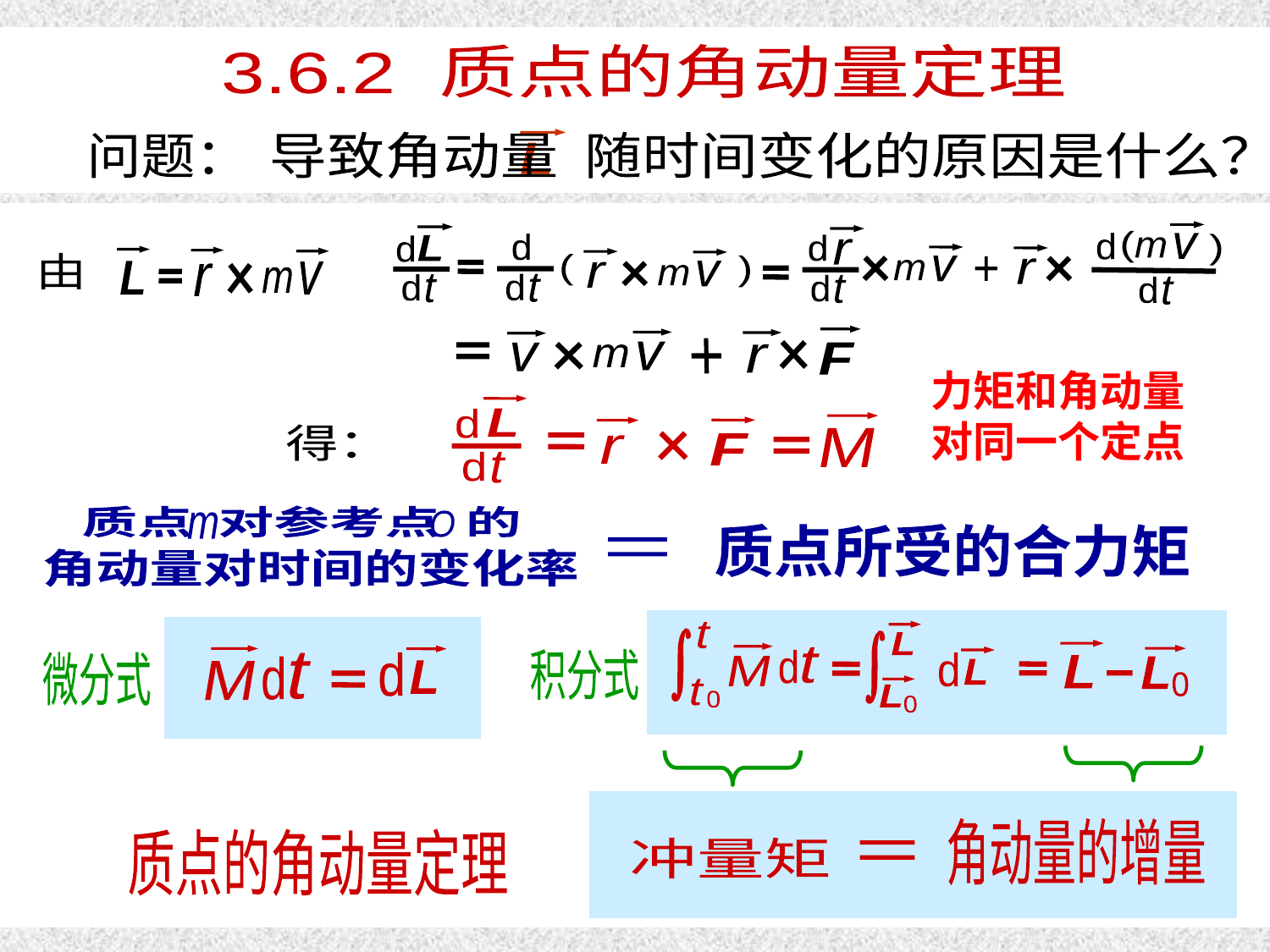

质点的角动量定理
质点的角动量定理
3.6.2  质点的角动量定理
导致角动量  随时间变化的原因是什么？

L
问题：

v

L
d

d
t

r
(
d
d

d
t
)
d
m

v
m

r

r

v
m
(
)
+

d
t
d
t

L
v
r

m

由

F

v

r

v
+

m

力矩和角动量
对同一个定点

L
d

d
t

F

r
M

得：
质点  对参考点  的
O
m
质点所受的合力矩
=
角动量对时间的变化率

M

L
d
t
d

t

L

L

M
t
d

L
0
质点的角动量定理
积分式

L
d
质点的角动量定理
微分式

t

L
0
0

角动量的增量
质点的角动量定理
冲量矩
=